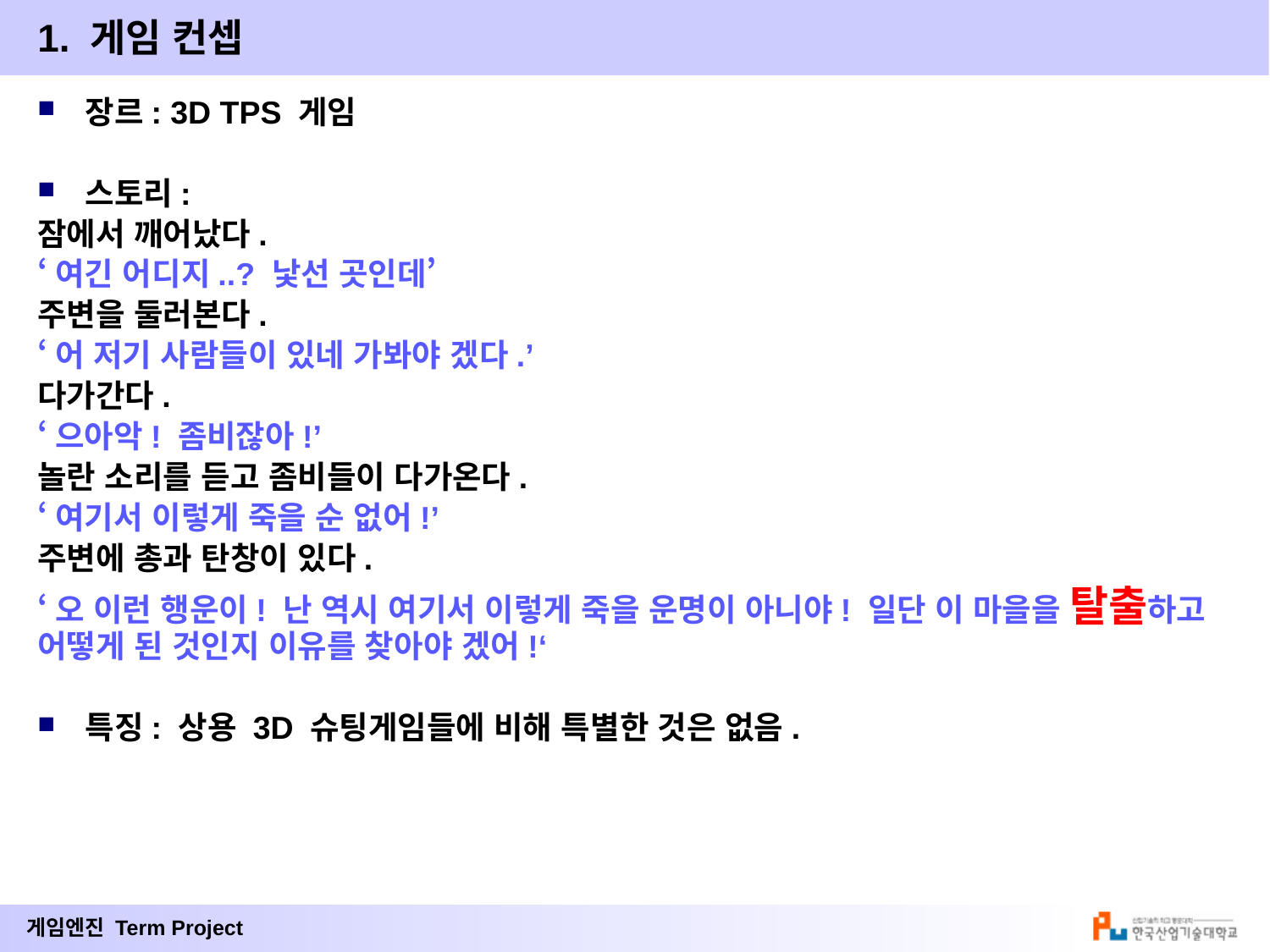

1. 게임 컨셉
장르: 3D TPS 게임

스토리:
잠에서 깨어났다.
‘여긴 어디지..? 낯선 곳인데’
주변을 둘러본다.
‘어 저기 사람들이 있네 가봐야 겠다.’
다가간다.
‘으아악! 좀비잖아!’
놀란 소리를 듣고 좀비들이 다가온다.
‘여기서 이렇게 죽을 순 없어!’
주변에 총과 탄창이 있다.
‘오 이런 행운이! 난 역시 여기서 이렇게 죽을 운명이 아니야! 일단 이 마을을 탈출하고 어떻게 된 것인지 이유를 찾아야 겠어!‘

특징: 상용 3D 슈팅게임들에 비해 특별한 것은 없음.